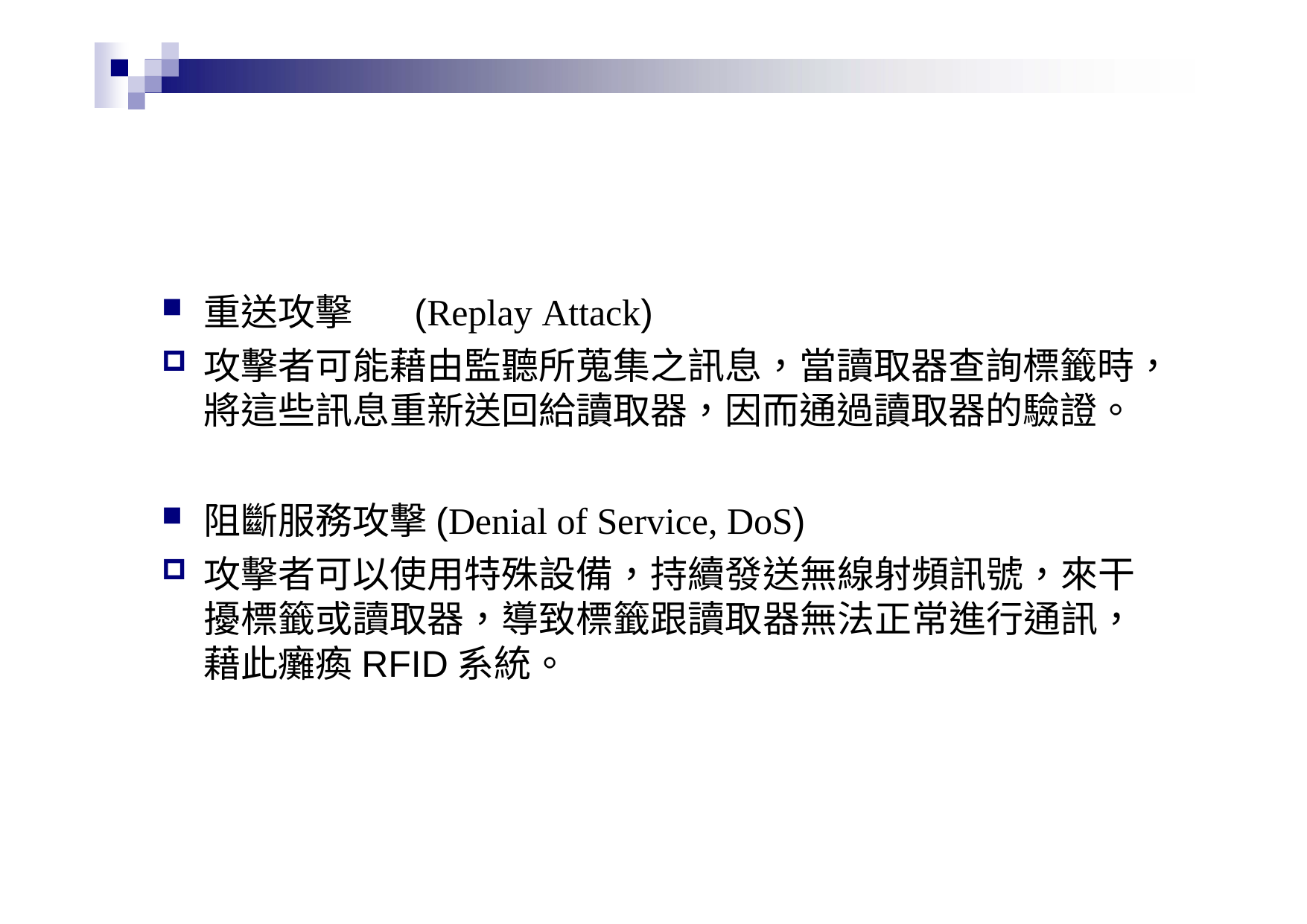

重送攻擊	(Replay Attack)
攻擊者可能藉由監聽所蒐集之訊息，當讀取器查詢標籤時， 將這些訊息重新送回給讀取器，因而通過讀取器的驗證。

阻斷服務攻擊(Denial of Service, DoS)
攻擊者可以使用特殊設備，持續發送無線射頻訊號，來干 擾標籤或讀取器，導致標籤跟讀取器無法正常進行通訊， 藉此癱瘓RFID系統。